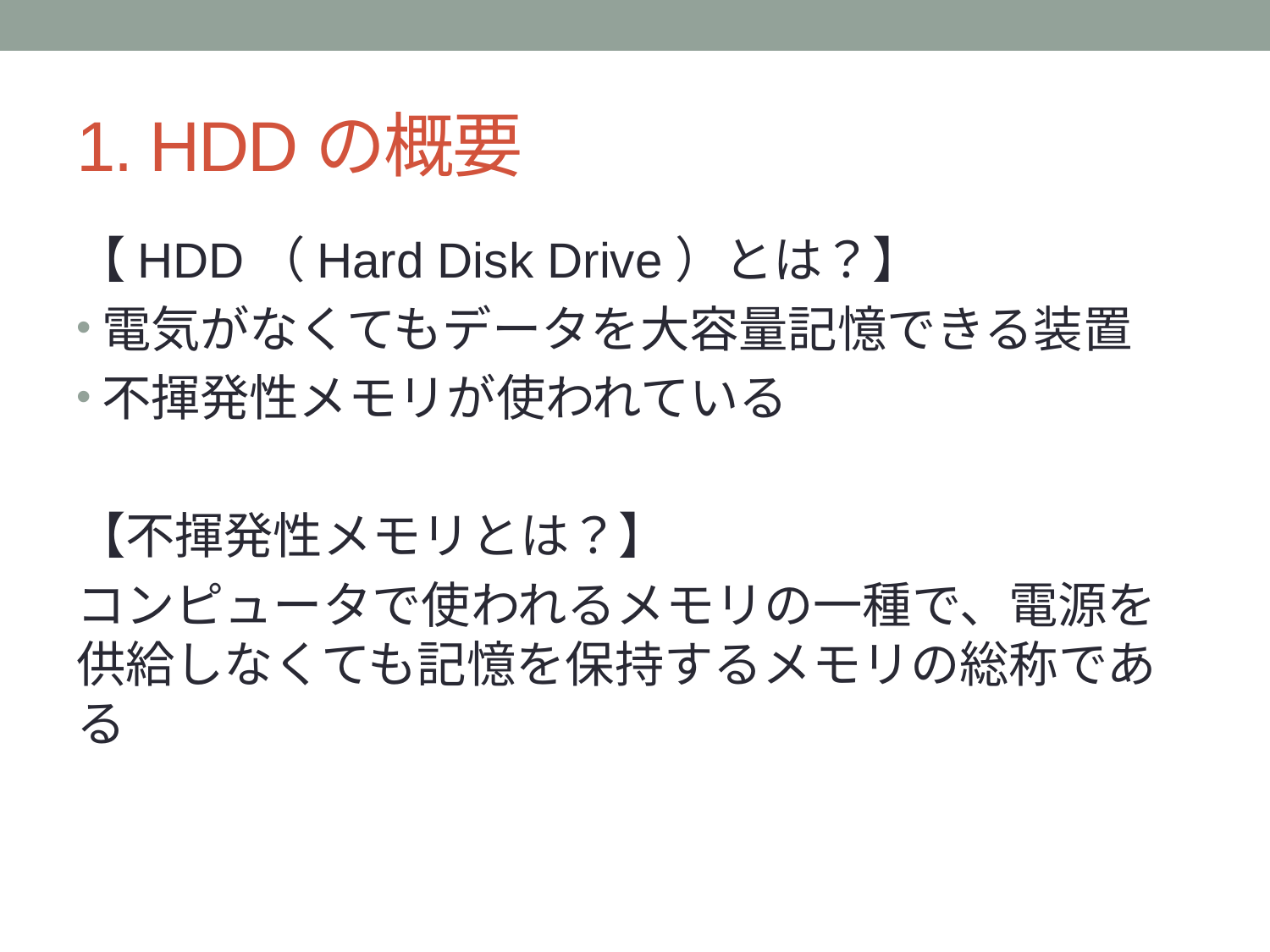

# 1. HDDの概要
【HDD（Hard Disk Drive）とは？】
電気がなくてもデータを大容量記憶できる装置
不揮発性メモリが使われている

【不揮発性メモリとは？】
コンピュータで使われるメモリの一種で、電源を供給しなくても記憶を保持するメモリの総称である